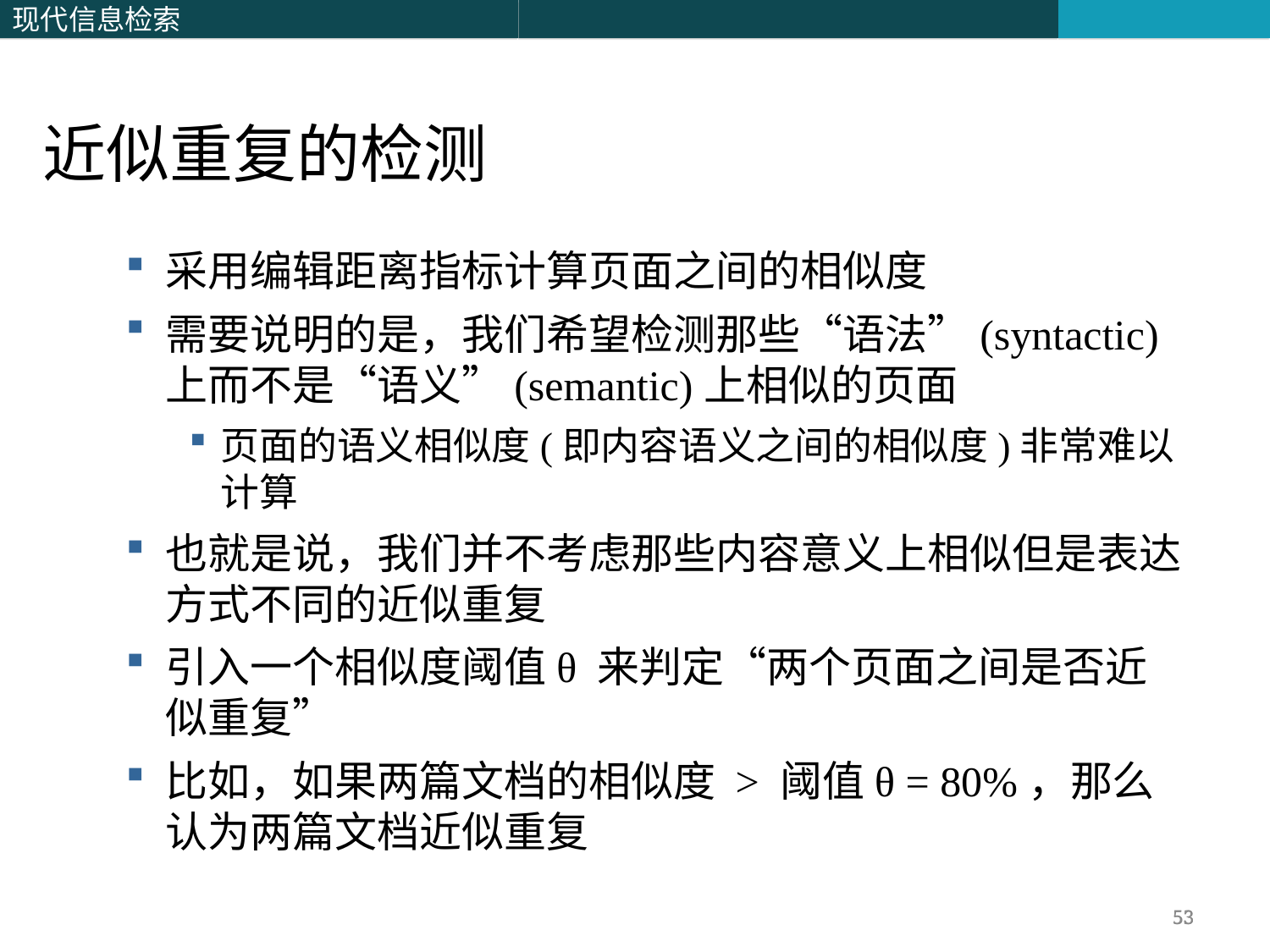

近似重复的检测
采用编辑距离指标计算页面之间的相似度
需要说明的是，我们希望检测那些“语法”(syntactic)上而不是“语义”(semantic)上相似的页面
页面的语义相似度(即内容语义之间的相似度)非常难以计算
也就是说，我们并不考虑那些内容意义上相似但是表达方式不同的近似重复
引入一个相似度阈值θ 来判定“两个页面之间是否近似重复”
比如，如果两篇文档的相似度 > 阈值θ = 80%，那么认为两篇文档近似重复
53
53